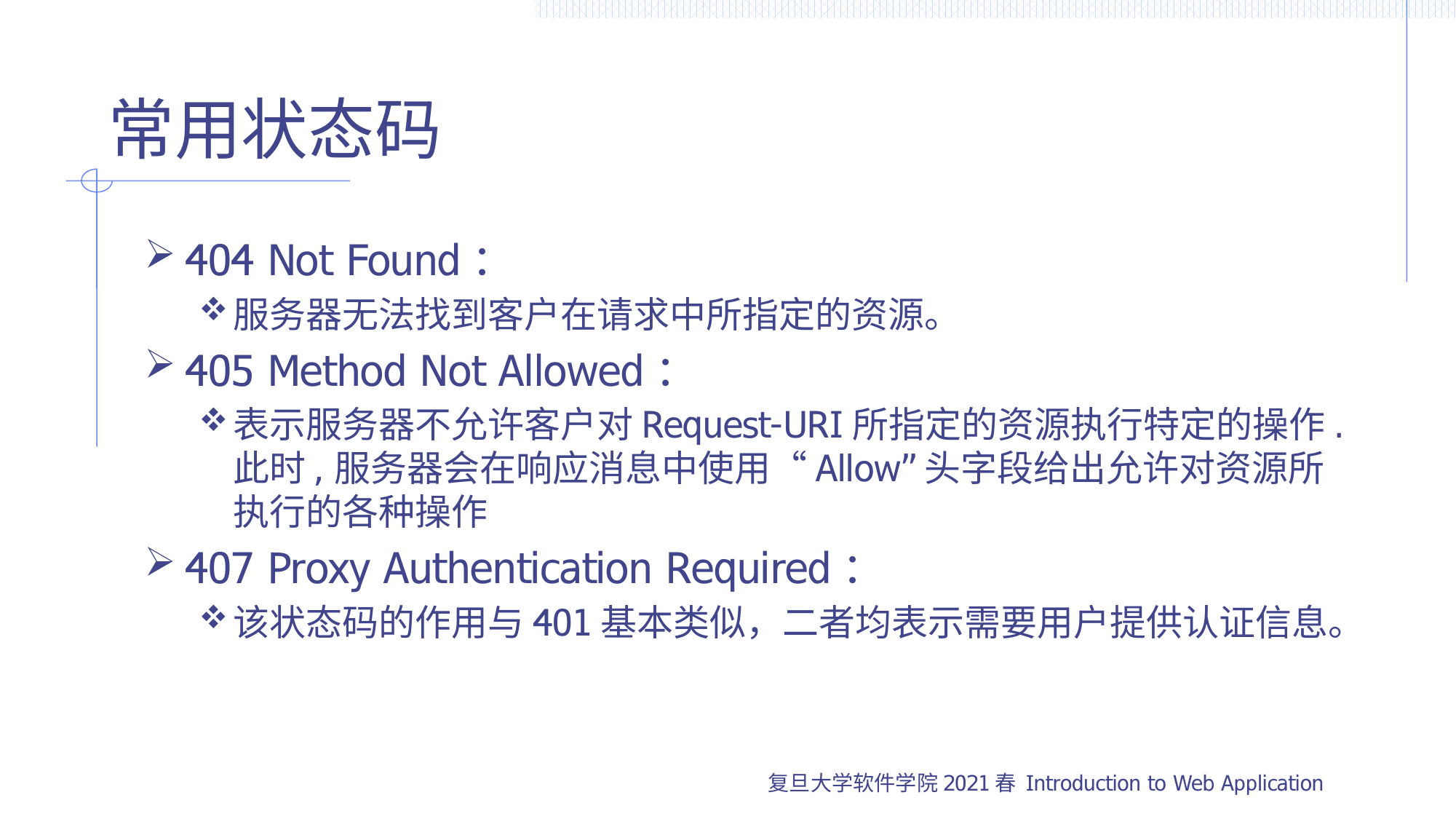

# 常用状态码
404 Not Found：
服务器无法找到客户在请求中所指定的资源。
405 Method Not Allowed：
表示服务器不允许客户对Request-URI所指定的资源执行特定的操作.此时,服务器会在响应消息中使用“Allow”头字段给出允许对资源所执行的各种操作
407 Proxy Authentication Required：
该状态码的作用与401基本类似，二者均表示需要用户提供认证信息。